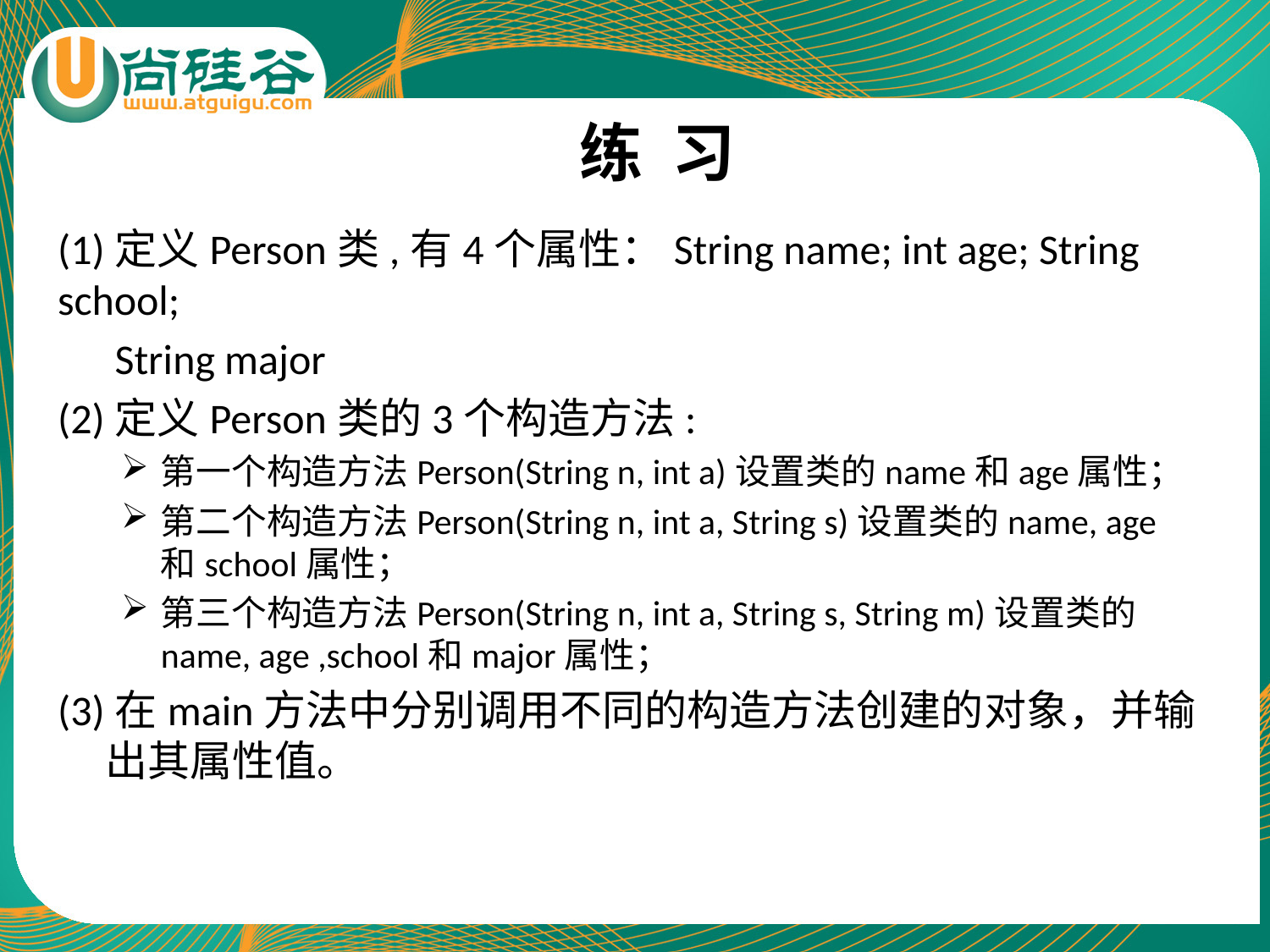

# 练  习
(1)定义Person类,有4个属性：String name; int age; String school;
      String major
(2)定义Person类的3个构造方法:
第一个构造方法Person(String n, int a)设置类的name和age属性；
第二个构造方法Person(String n, int a, String s)设置类的name, age 和school属性；
第三个构造方法Person(String n, int a, String s, String m)设置类的name, age ,school和major属性；
(3)在main方法中分别调用不同的构造方法创建的对象，并输出其属性值。